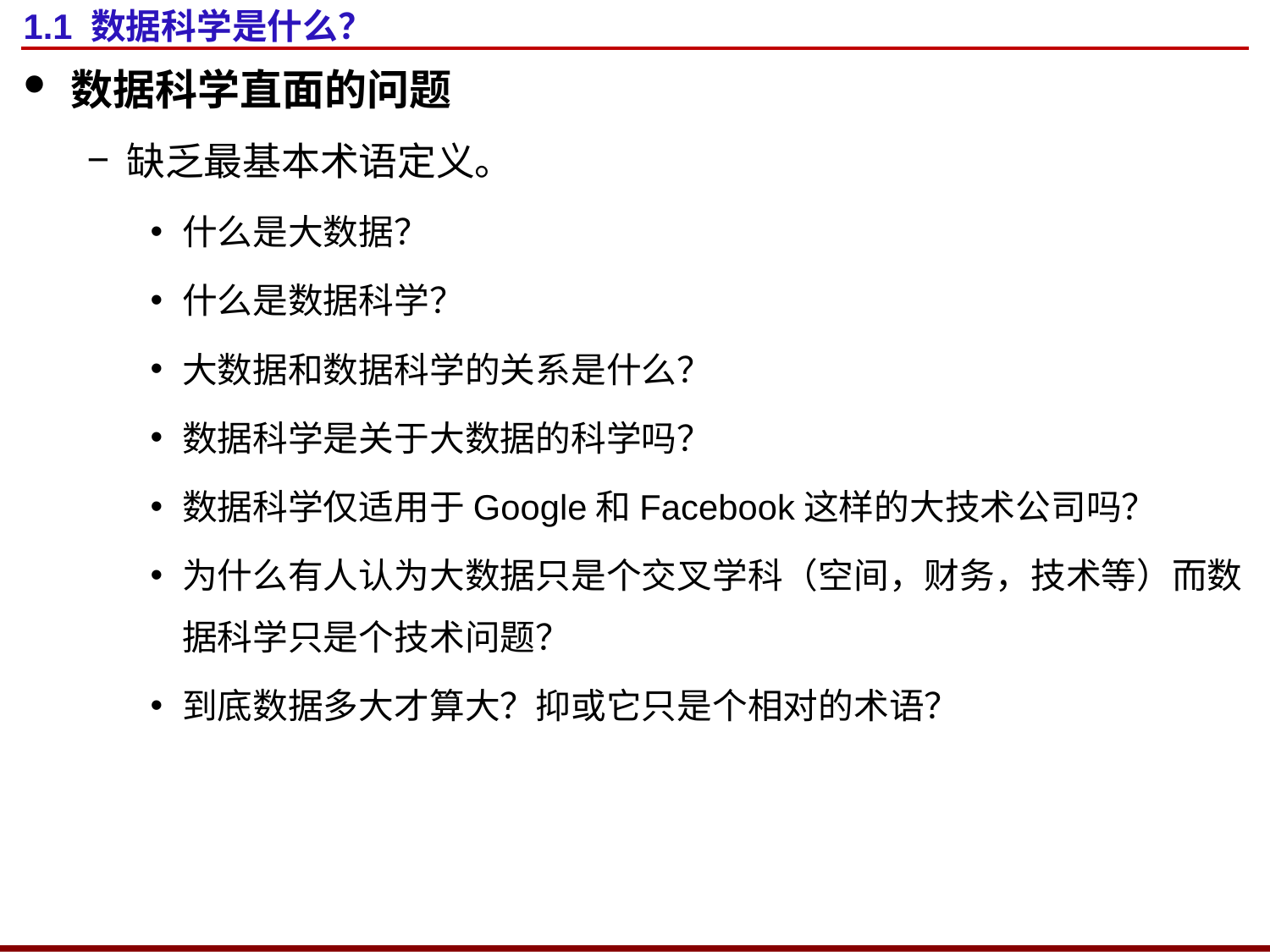

# 1.1 数据科学是什么？
数据科学直面的问题
缺乏最基本术语定义。
什么是大数据？
什么是数据科学？
大数据和数据科学的关系是什么？
数据科学是关于大数据的科学吗？
数据科学仅适用于Google和Facebook这样的大技术公司吗？
为什么有人认为大数据只是个交叉学科（空间，财务，技术等）而数据科学只是个技术问题？
到底数据多大才算大？抑或它只是个相对的术语？